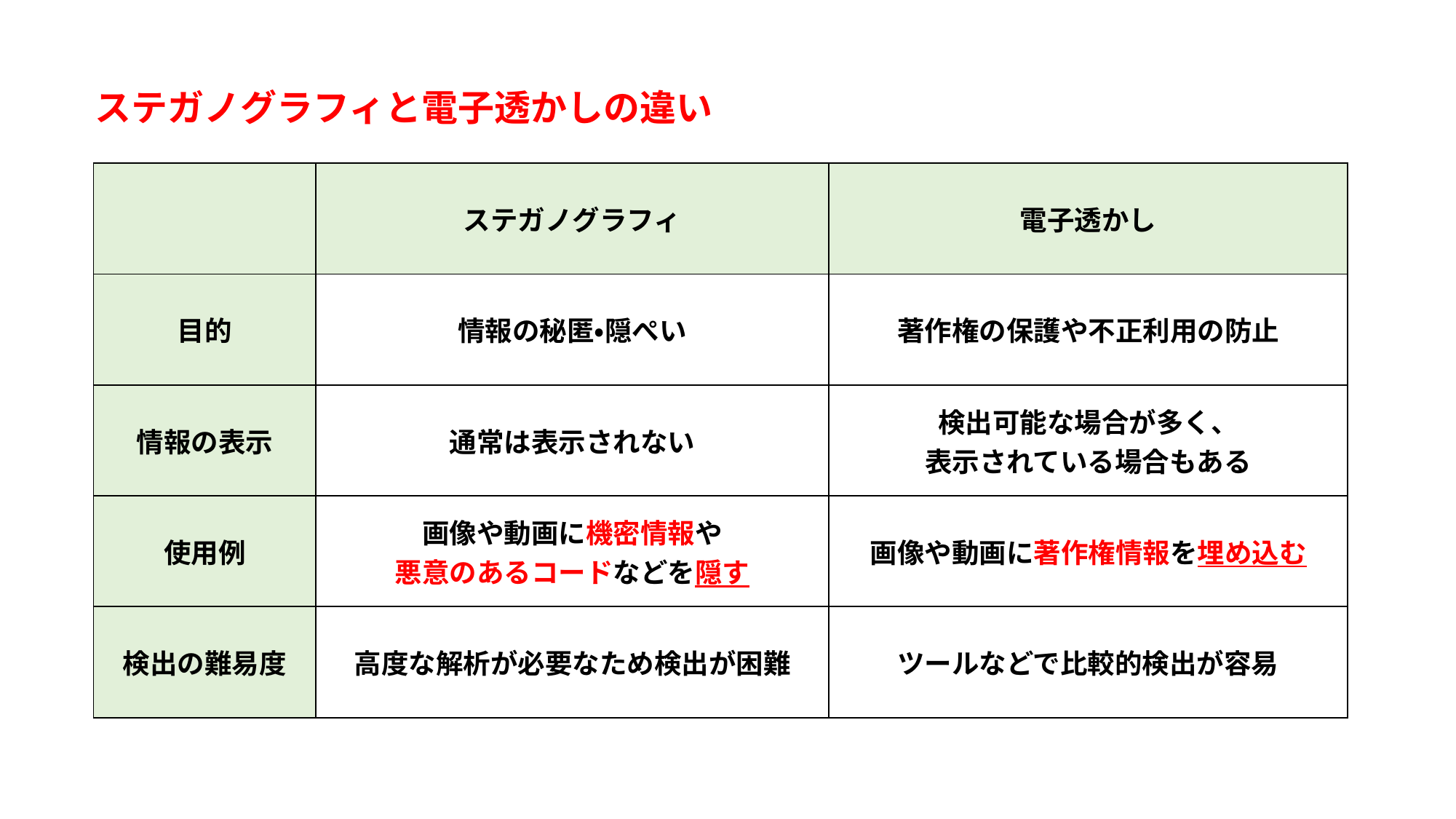

ステガノグラフィと電子透かしの違い
|  | ステガノグラフィ | 電子透かし |
| --- | --- | --- |
| 目的 | 情報の秘匿・隠ぺい | 著作権の保護や不正利用の防止 |
| 情報の表示 | 通常は表示されない | 検出可能な場合が多く、 表示されている場合もある |
| 使用例 | 画像や動画に機密情報や 悪意のあるコードなどを隠す | 画像や動画に著作権情報を埋め込む |
| 検出の難易度 | 高度な解析が必要なため検出が困難 | ツールなどで比較的検出が容易 |